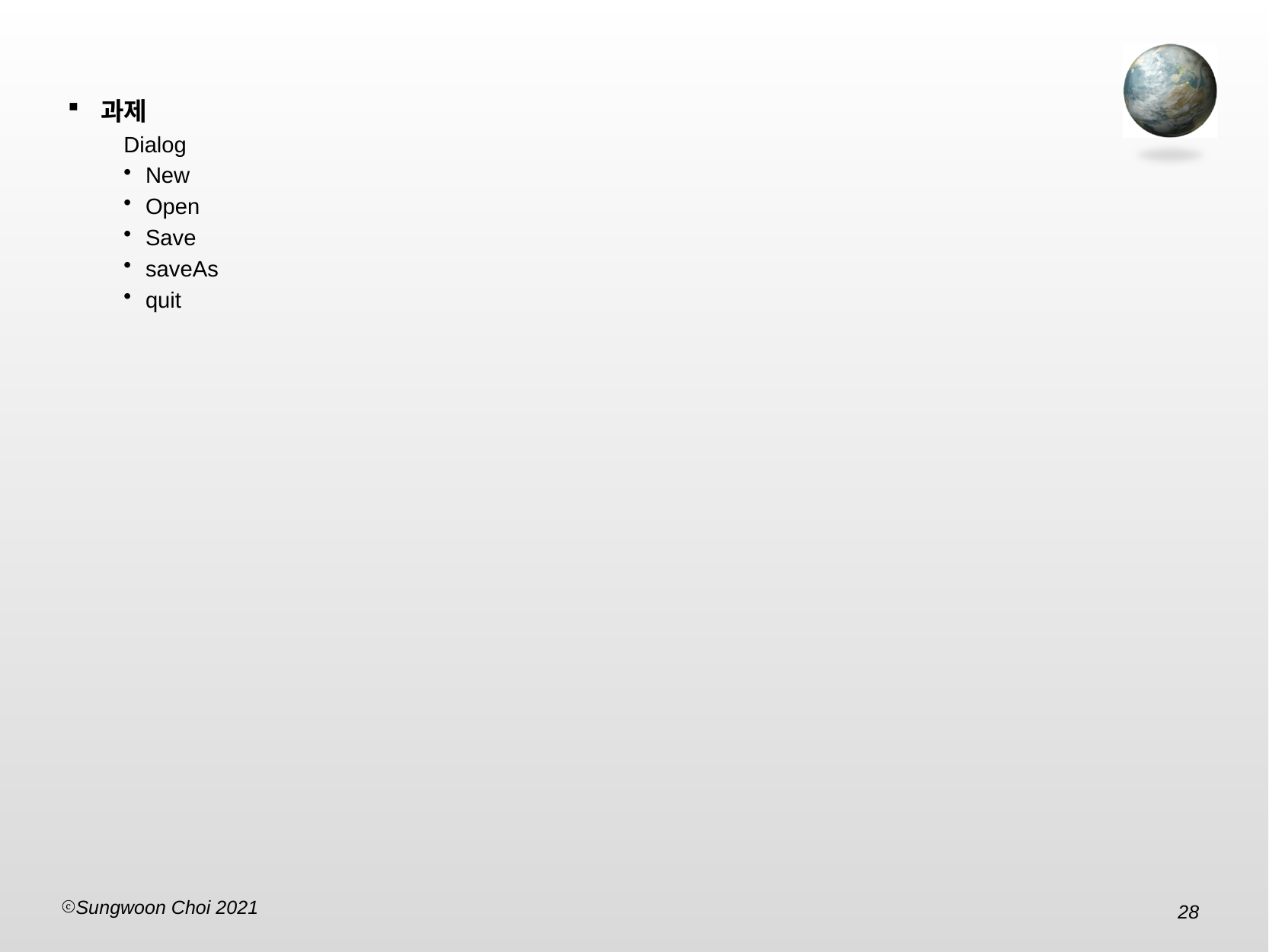

과제
Dialog
New
Open
Save
saveAs
quit

Sungwoon Choi 2021
28